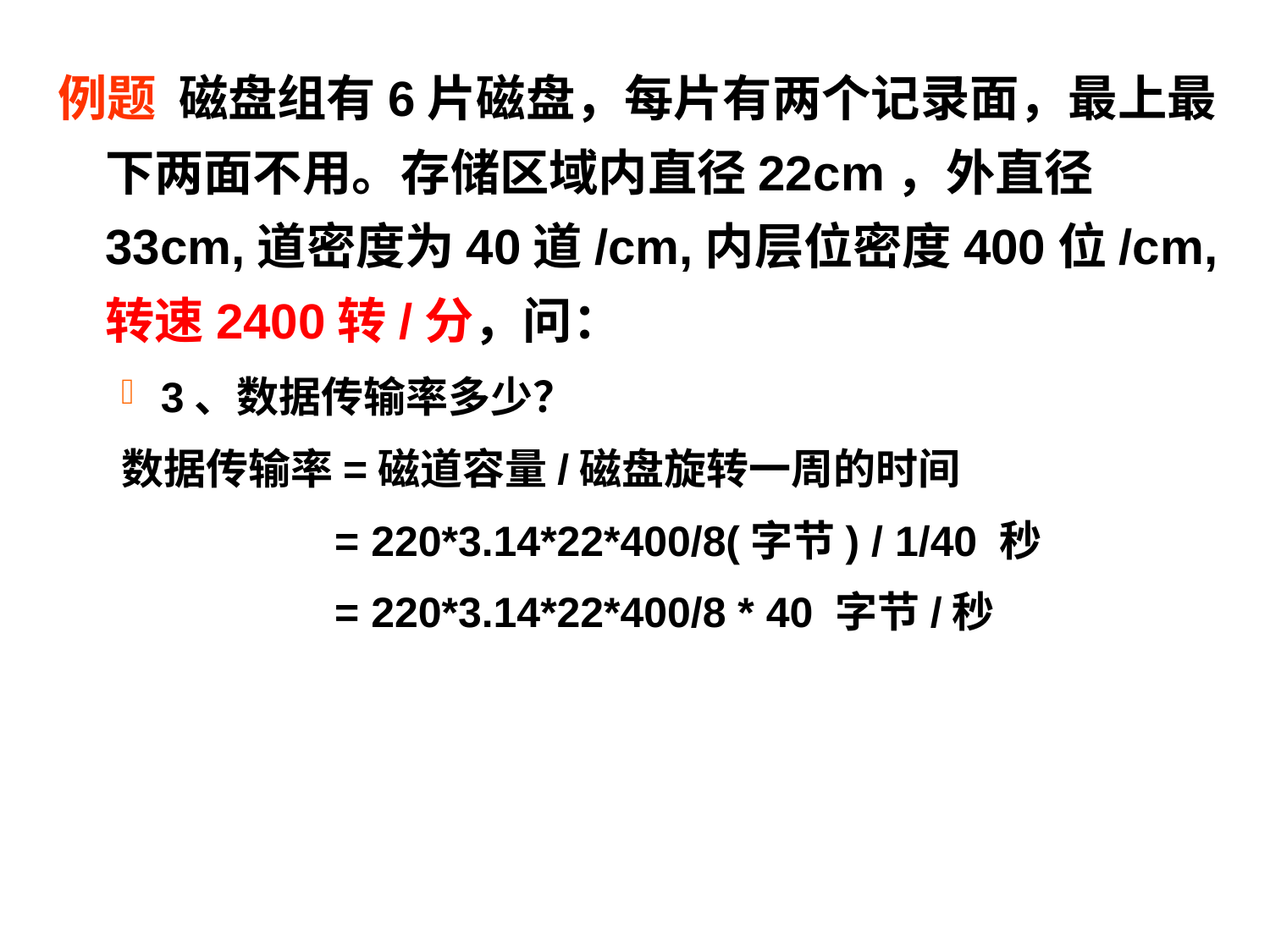

例题  磁盘组有6片磁盘，每片有两个记录面，最上最下两面不用。存储区域内直径22cm，外直径33cm,道密度为40道/cm,内层位密度400位/cm,转速2400转/分，问：
3、数据传输率多少？
数据传输率=磁道容量/磁盘旋转一周的时间
                  = 220*3.14*22*400/8(字节) / 1/40 秒
                  = 220*3.14*22*400/8 * 40 字节/秒

#